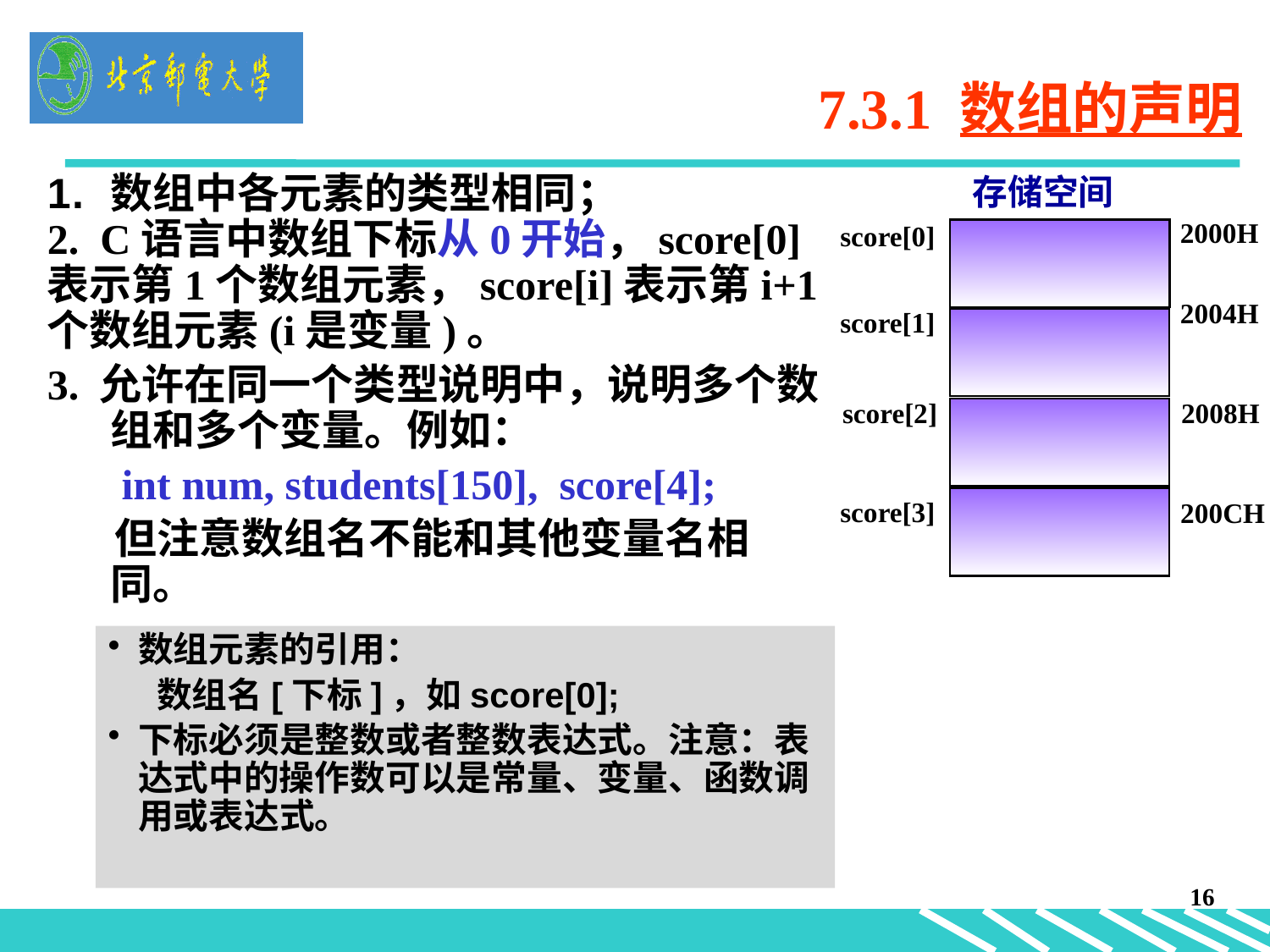

# 7.3.1 数组的声明
数组中各元素的类型相同；
2.  C语言中数组下标从0开始，score[0]表示第1个数组元素，score[i]表示第i+1个数组元素(i是变量)。
3. 允许在同一个类型说明中，说明多个数组和多个变量。例如：
       int num, students[150],  score[4];
      但注意数组名不能和其他变量名相同。
存储空间

score[0]
2004H

score[1]

score[2]
2008H

score[3]
200CH
2000H
数组元素的引用：
     数组名[下标]，如score[0];
下标必须是整数或者整数表达式。注意：表达式中的操作数可以是常量、变量、函数调用或表达式。

16